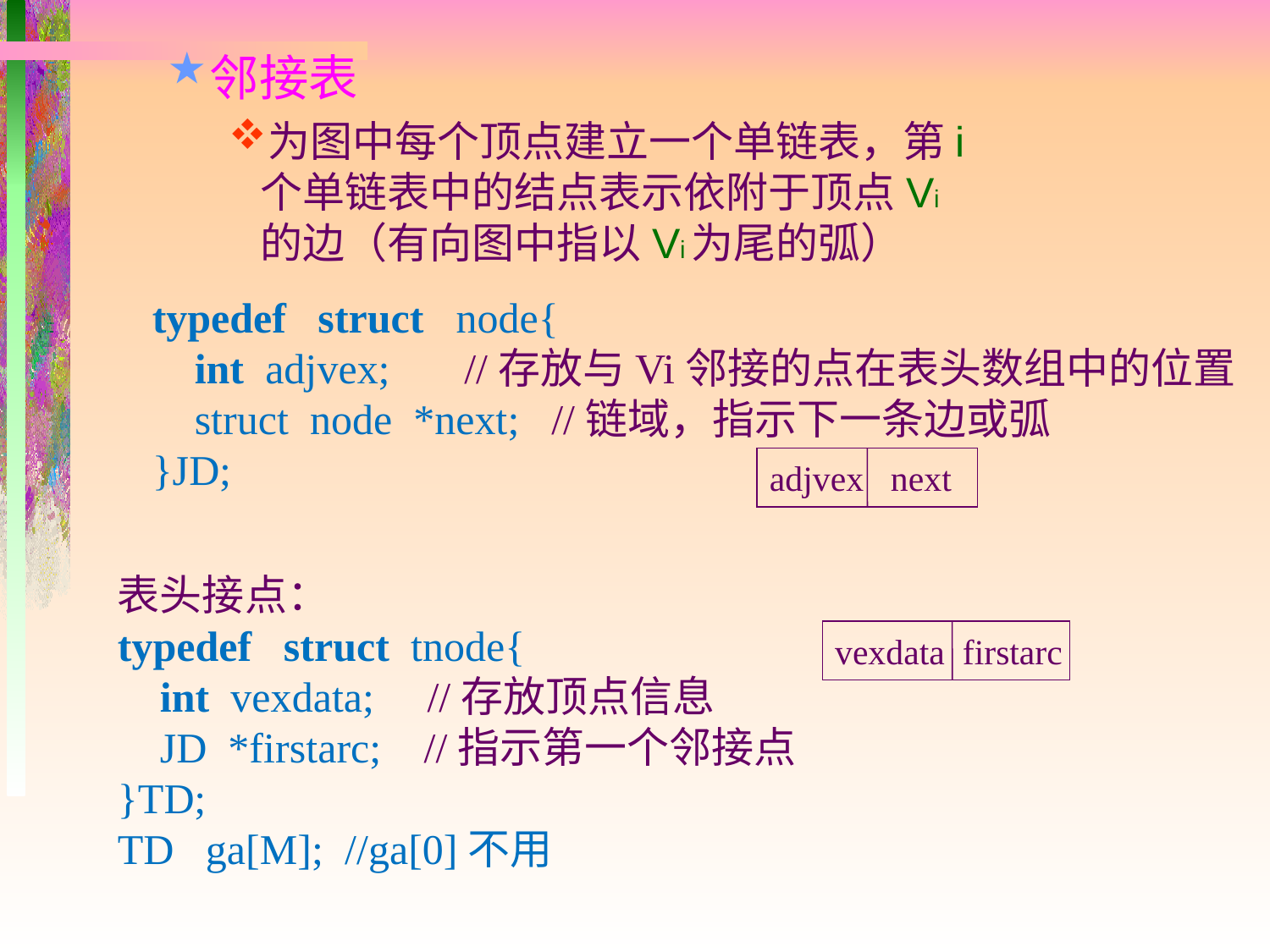

邻接表
为图中每个顶点建立一个单链表，第i个单链表中的结点表示依附于顶点Vi的边（有向图中指以Vi为尾的弧）
typedef   struct   node{
    int  adjvex;       //存放与Vi邻接的点在表头数组中的位置
    struct  node  *next;   //链域，指示下一条边或弧
}JD;
adjvex   next

表头接点：
typedef   struct  tnode{
    int  vexdata;     //存放顶点信息
    JD  *firstarc;    //指示第一个邻接点
}TD;
TD   ga[M];  //ga[0]不用
vexdata  firstarc